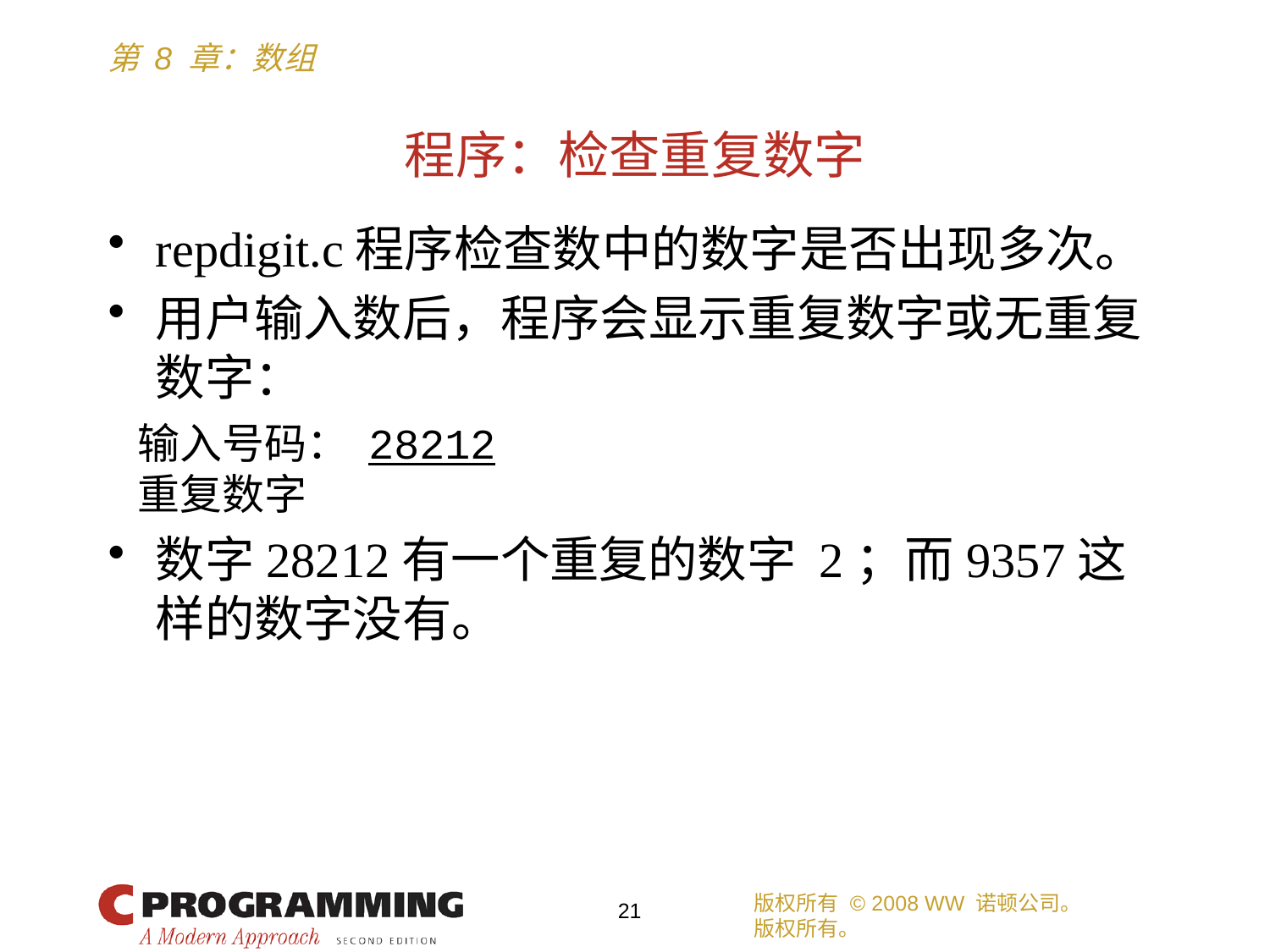

# 程序：检查重复数字
repdigit.c程序检查数中的数字是否出现多次。
用户输入数后，程序会显示重复数字或无重复数字：
  输入号码： 28212
  重复数字
数字28212有一个重复的数字 2；而9357这样的数字没有。
版权所有 © 2008 WW 诺顿公司。
版权所有。
21